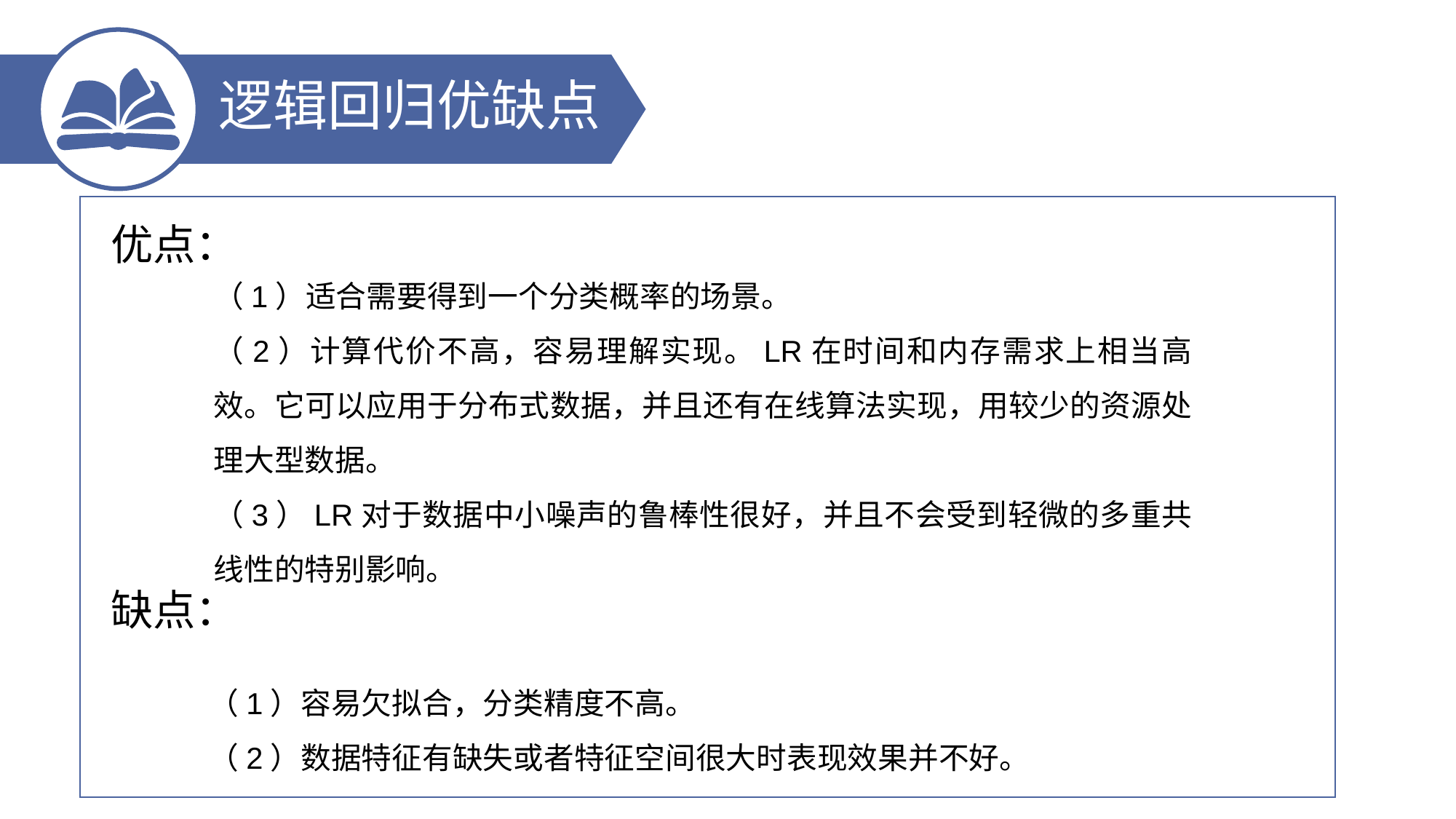

逻辑回归优缺点

优点：

缺点：

（1）适合需要得到一个分类概率的场景。
（2）计算代价不高，容易理解实现。LR在时间和内存需求上相当高效。它可以应用于分布式数据，并且还有在线算法实现，用较少的资源处理大型数据。
（3）LR对于数据中小噪声的鲁棒性很好，并且不会受到轻微的多重共线性的特别影响。
（1）容易欠拟合，分类精度不高。
（2）数据特征有缺失或者特征空间很大时表现效果并不好。